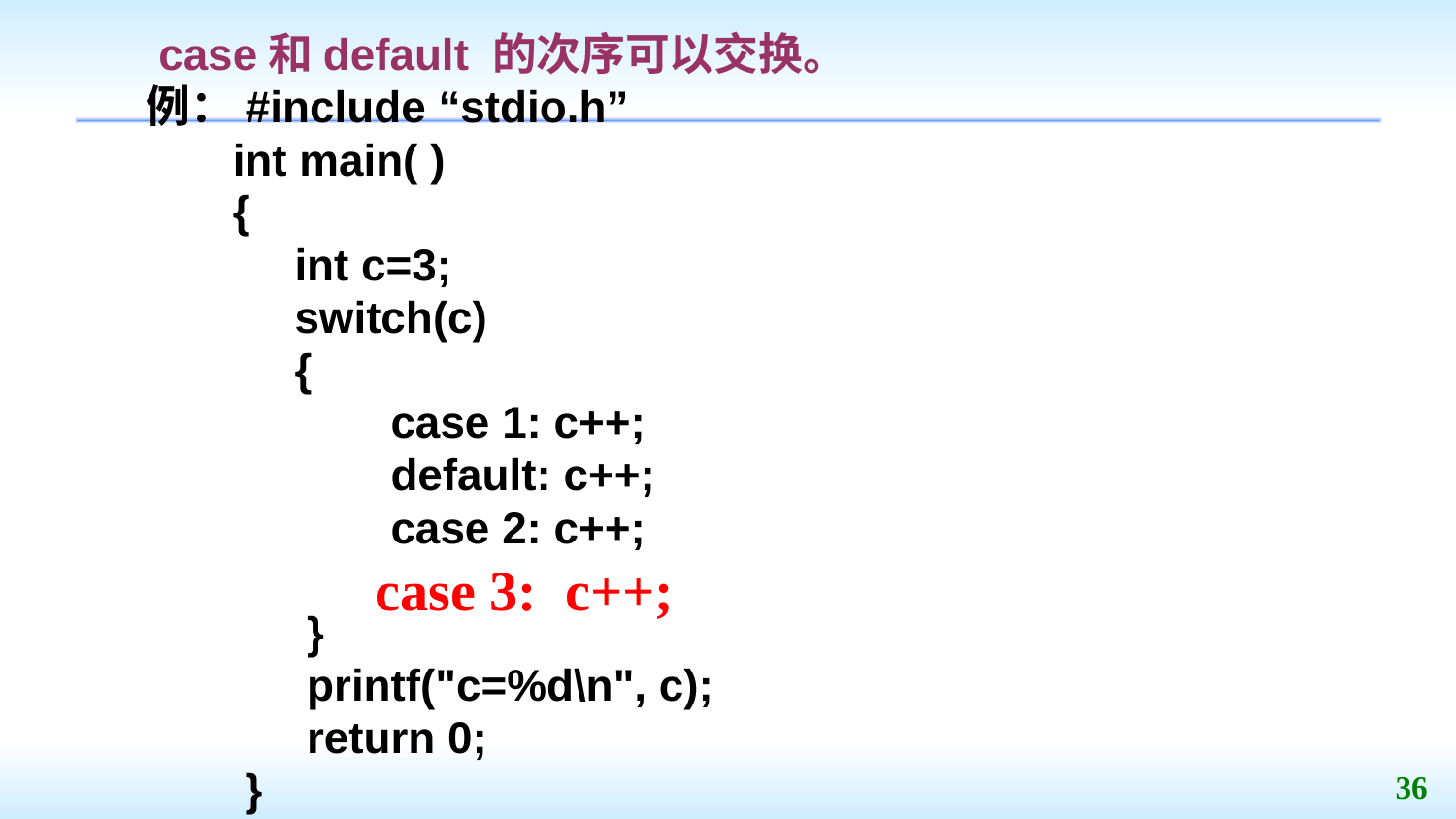

case和default 的次序可以交换。
例：#include “stdio.h”
       int main( )
       {
            int c=3;
            switch(c)
            {
 	        case 1: c++;
	        default: c++;
   	        case 2: c++;

             }
             printf("c=%d\n", c);
             return 0;
        }
case 3:  c++;
 36